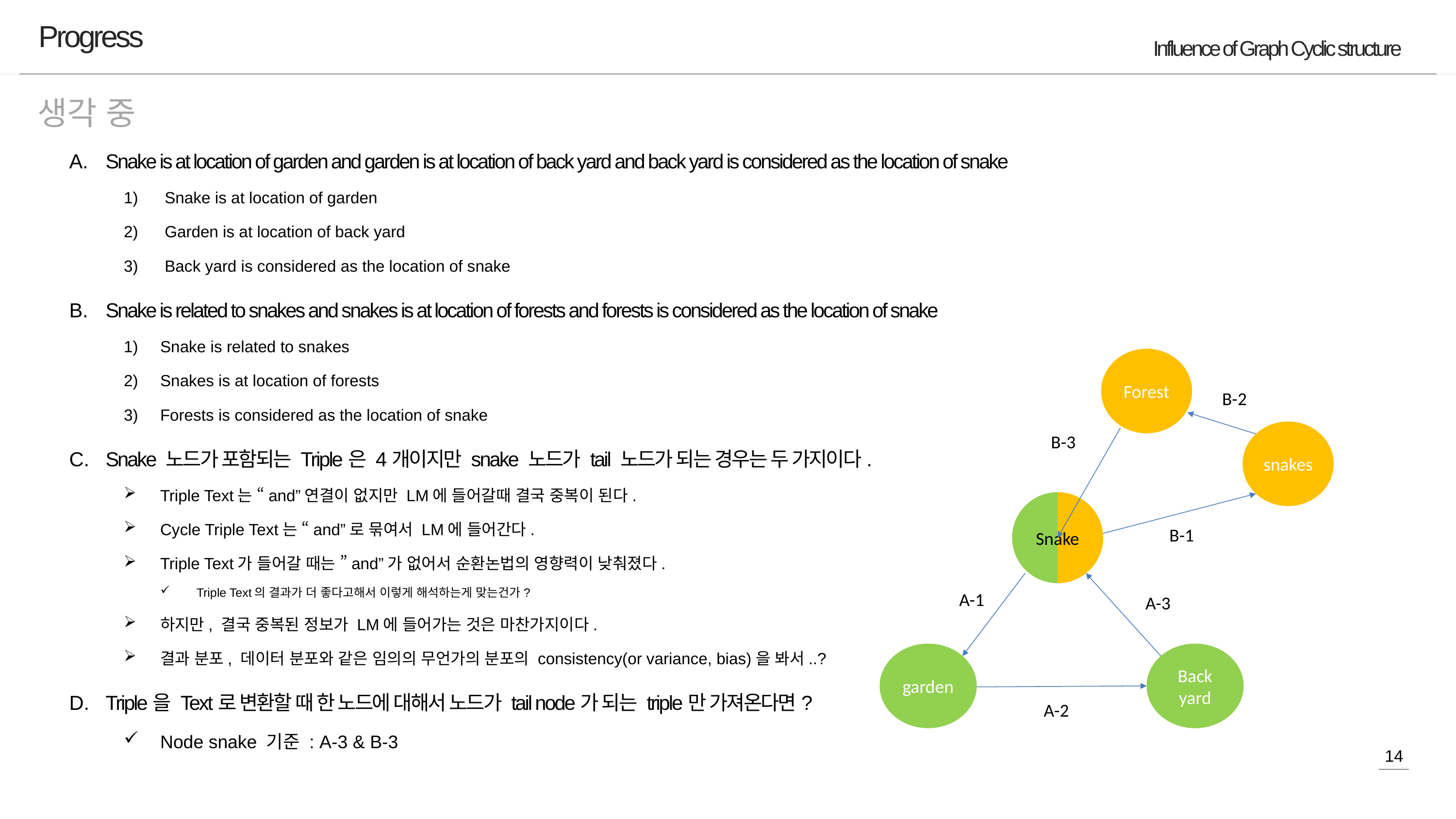

Progress
생각 중
Snake is at location of garden and garden is at location of back yard and back yard is considered as the location of snake
Snake is at location of garden
Garden is at location of back yard
Back yard is considered as the location of snake
Snake is related to snakes and snakes is at location of forests and forests is considered as the location of snake
Snake is related to snakes
Snakes is at location of forests
Forests is considered as the location of snake
Snake 노드가 포함되는 Triple은 4개이지만 snake 노드가 tail 노드가 되는 경우는 두 가지이다.
Triple Text는 “and”연결이 없지만 LM에 들어갈때 결국 중복이 된다.
Cycle Triple Text는 “and”로 묶여서 LM에 들어간다.
Triple Text가 들어갈 때는 ”and”가 없어서 순환논법의 영향력이 낮춰졌다.
Triple Text의 결과가 더 좋다고해서 이렇게 해석하는게 맞는건가?
하지만, 결국 중복된 정보가 LM에 들어가는 것은 마찬가지이다.
결과 분포, 데이터 분포와 같은 임의의 무언가의 분포의 consistency(or variance, bias)을 봐서..?
Triple을 Text로 변환할 때 한 노드에 대해서 노드가 tail node가 되는 triple만 가져온다면?
Node snake 기준 : A-3 & B-3
Forest
B-2
snakes
B-3

Snake
B-1
A-1
A-3
garden
Back
yard
A-2